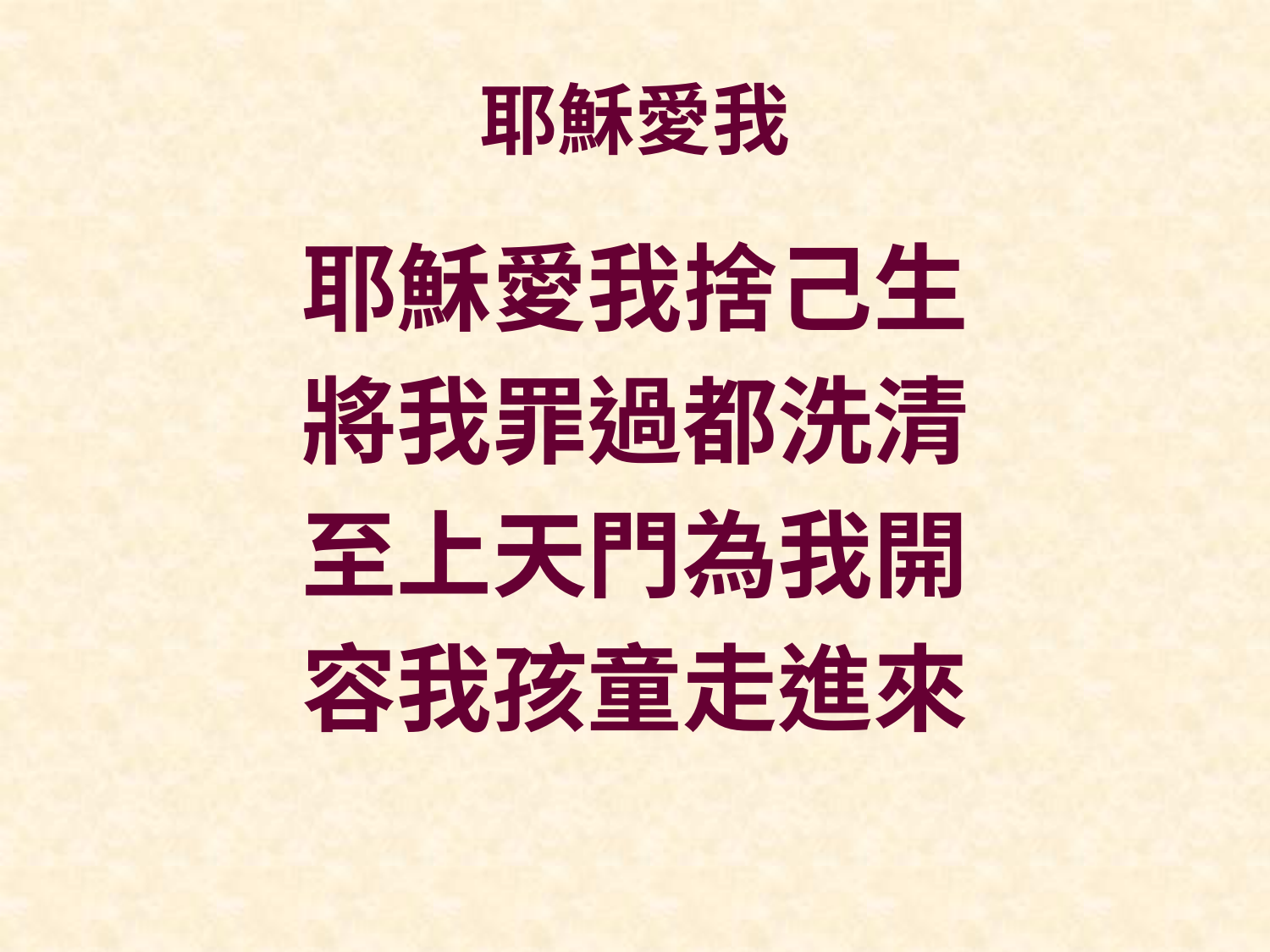

# 耶穌愛我
耶穌愛我捨己生
將我罪過都洗清
至上天門為我開
容我孩童走進來